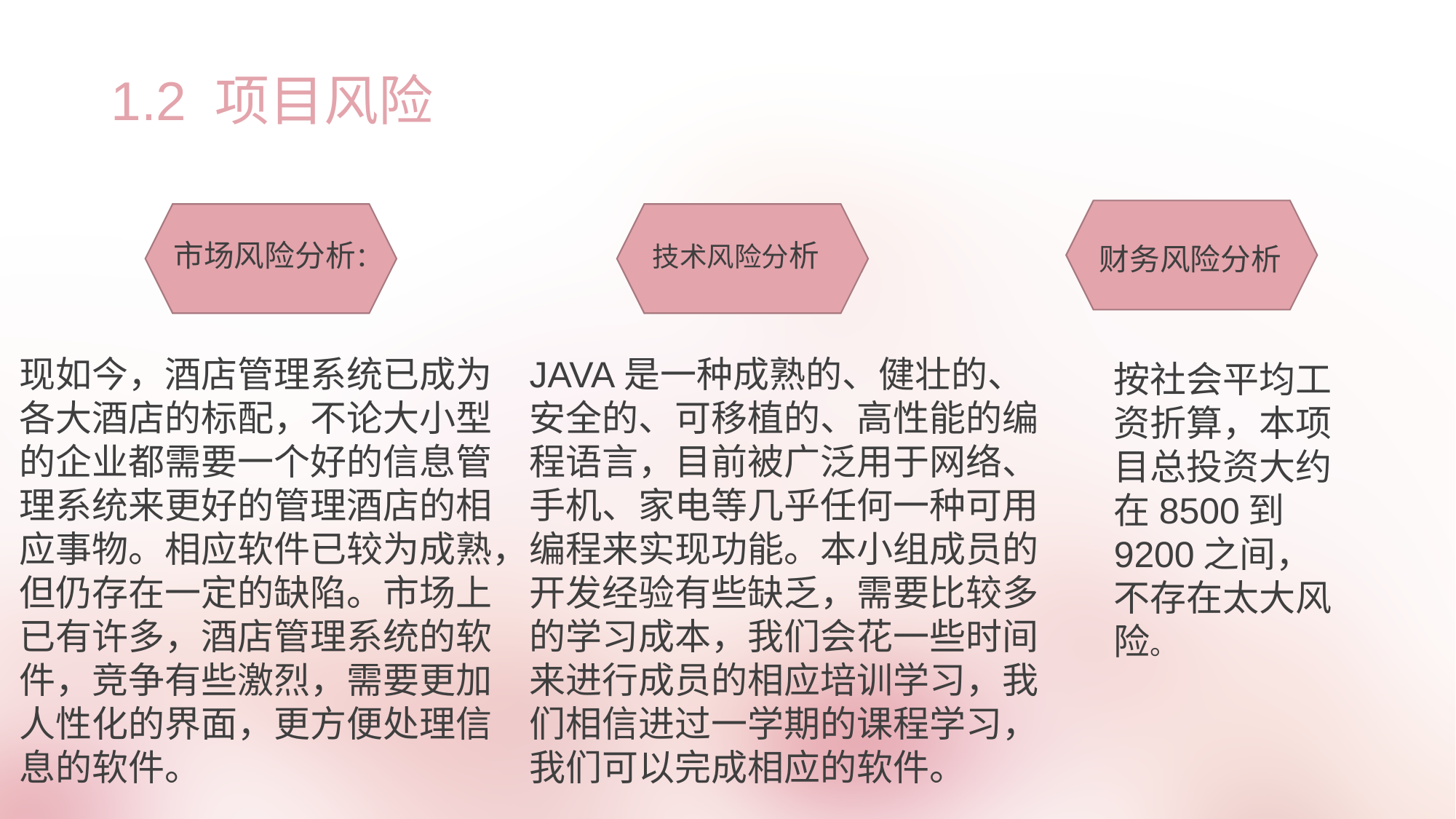

# 1.2 项目风险

市场风险分析：
技术风险分析
财务风险分析
现如今，酒店管理系统已成为各大酒店的标配，不论大小型的企业都需要一个好的信息管理系统来更好的管理酒店的相应事物。相应软件已较为成熟，但仍存在一定的缺陷。市场上已有许多，酒店管理系统的软件，竞争有些激烈，需要更加人性化的界面，更方便处理信息的软件。
JAVA是一种成熟的、健壮的、安全的、可移植的、高性能的编程语言，目前被广泛用于网络、手机、家电等几乎任何一种可用编程来实现功能。本小组成员的开发经验有些缺乏，需要比较多的学习成本，我们会花一些时间来进行成员的相应培训学习，我们相信进过一学期的课程学习，我们可以完成相应的软件。
按社会平均工资折算，本项目总投资大约在8500到9200之间，不存在太大风险。